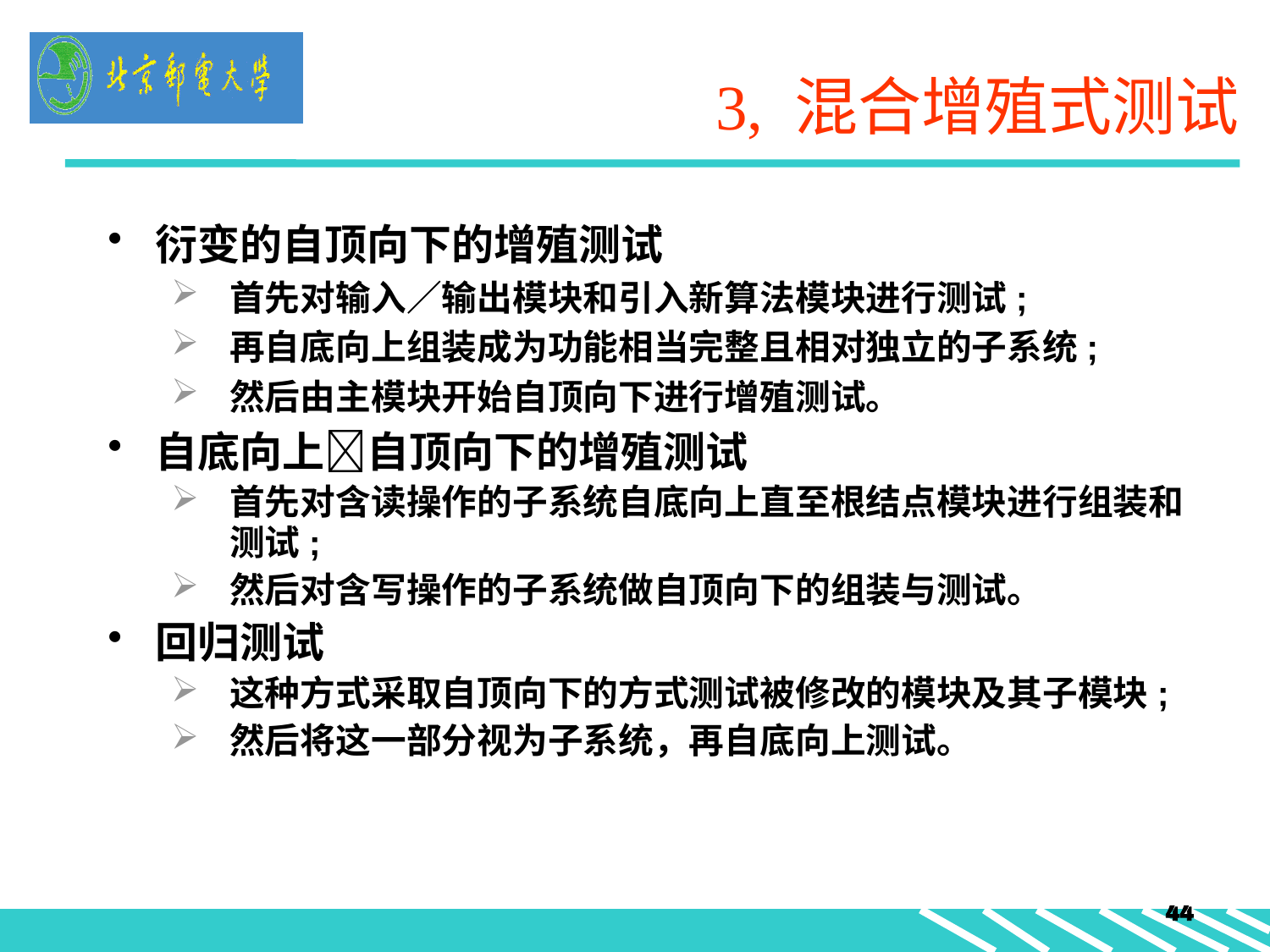

# 3, 混合增殖式测试
衍变的自顶向下的增殖测试
首先对输入／输出模块和引入新算法模块进行测试;
再自底向上组装成为功能相当完整且相对独立的子系统;
然后由主模块开始自顶向下进行增殖测试。
自底向上−自顶向下的增殖测试
首先对含读操作的子系统自底向上直至根结点模块进行组装和测试;
然后对含写操作的子系统做自顶向下的组装与测试。
回归测试
这种方式采取自顶向下的方式测试被修改的模块及其子模块;
然后将这一部分视为子系统，再自底向上测试。

44